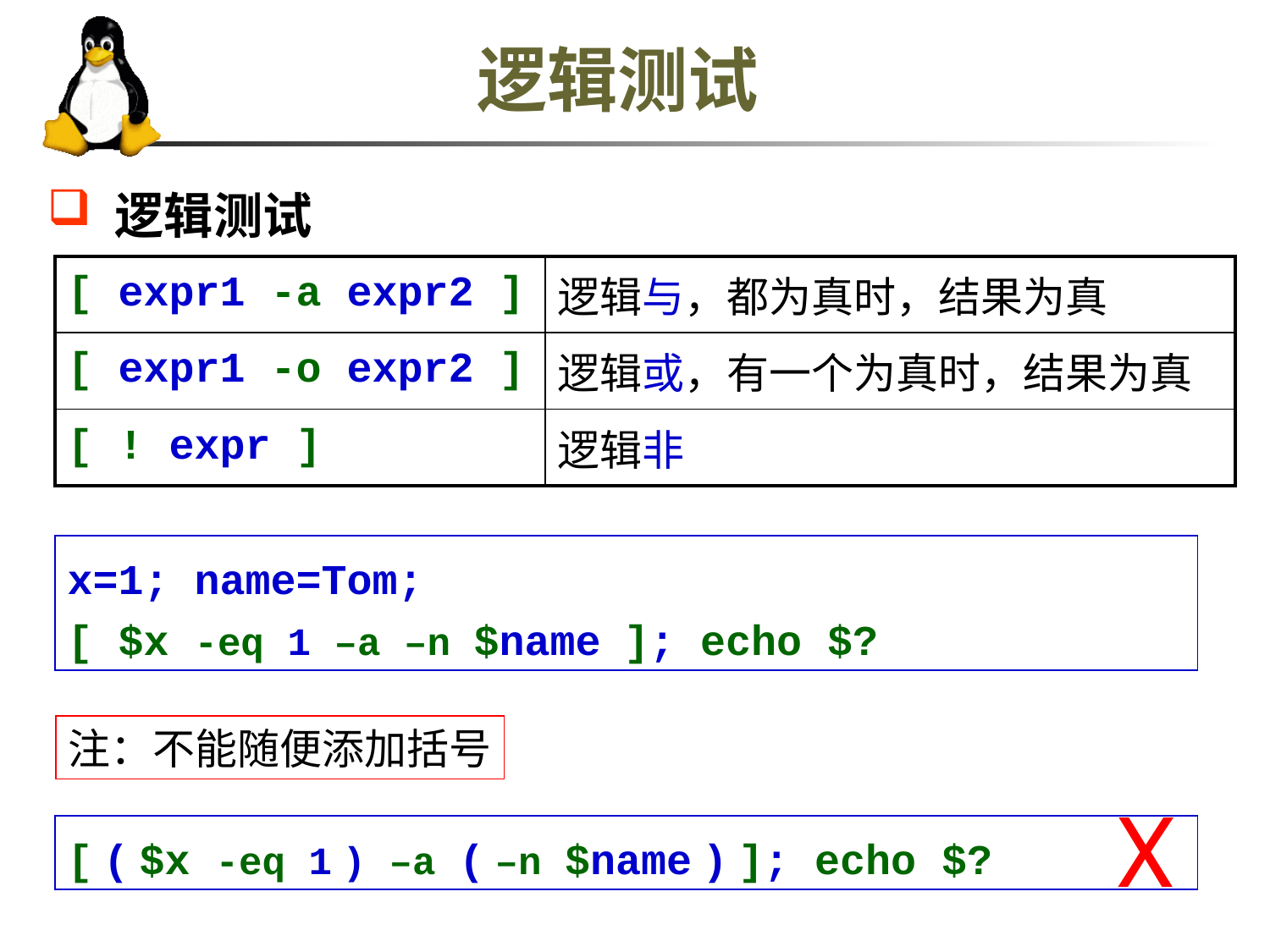

# 逻辑测试
 逻辑测试
| [ expr1 -a expr2 ] | 逻辑与，都为真时，结果为真 |
| --- | --- |
| [ expr1 -o expr2 ] | 逻辑或，有一个为真时，结果为真 |
| [ ! expr ] | 逻辑非 |
x=1; name=Tom;
[ $x -eq 1 –a –n $name ]; echo $?
注：不能随便添加括号
X
[ ( $x -eq 1 ) –a ( –n $name ) ]; echo $?